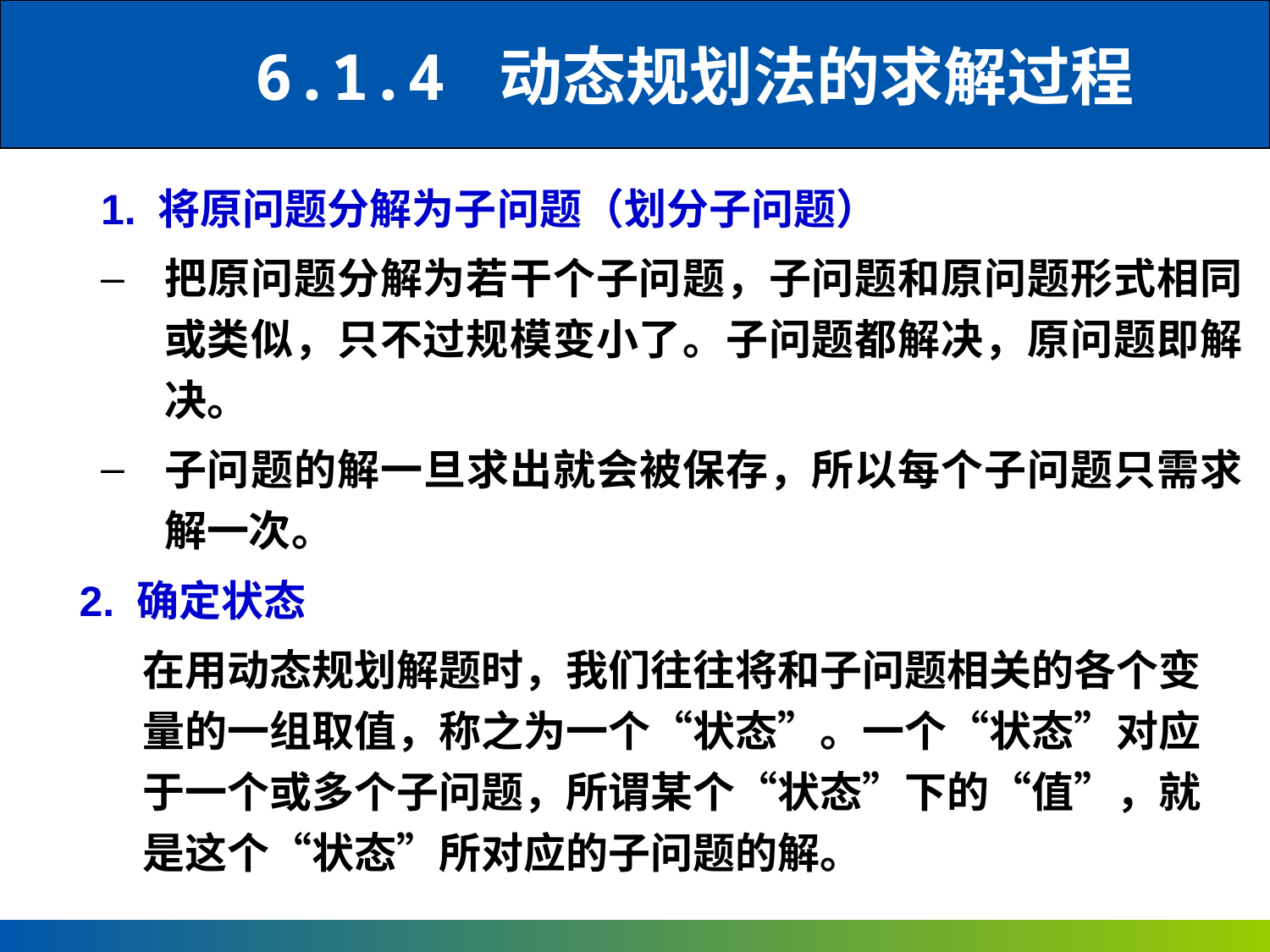

6.1.4 动态规划法的求解过程
1. 将原问题分解为子问题（划分子问题）
把原问题分解为若干个子问题，子问题和原问题形式相同或类似，只不过规模变小了。子问题都解决，原问题即解决。
子问题的解一旦求出就会被保存，所以每个子问题只需求解一次。

2. 确定状态
在用动态规划解题时，我们往往将和子问题相关的各个变量的一组取值，称之为一个“状态”。一个“状态”对应于一个或多个子问题，所谓某个“状态”下的“值”，就是这个“状态”所对应的子问题的解。